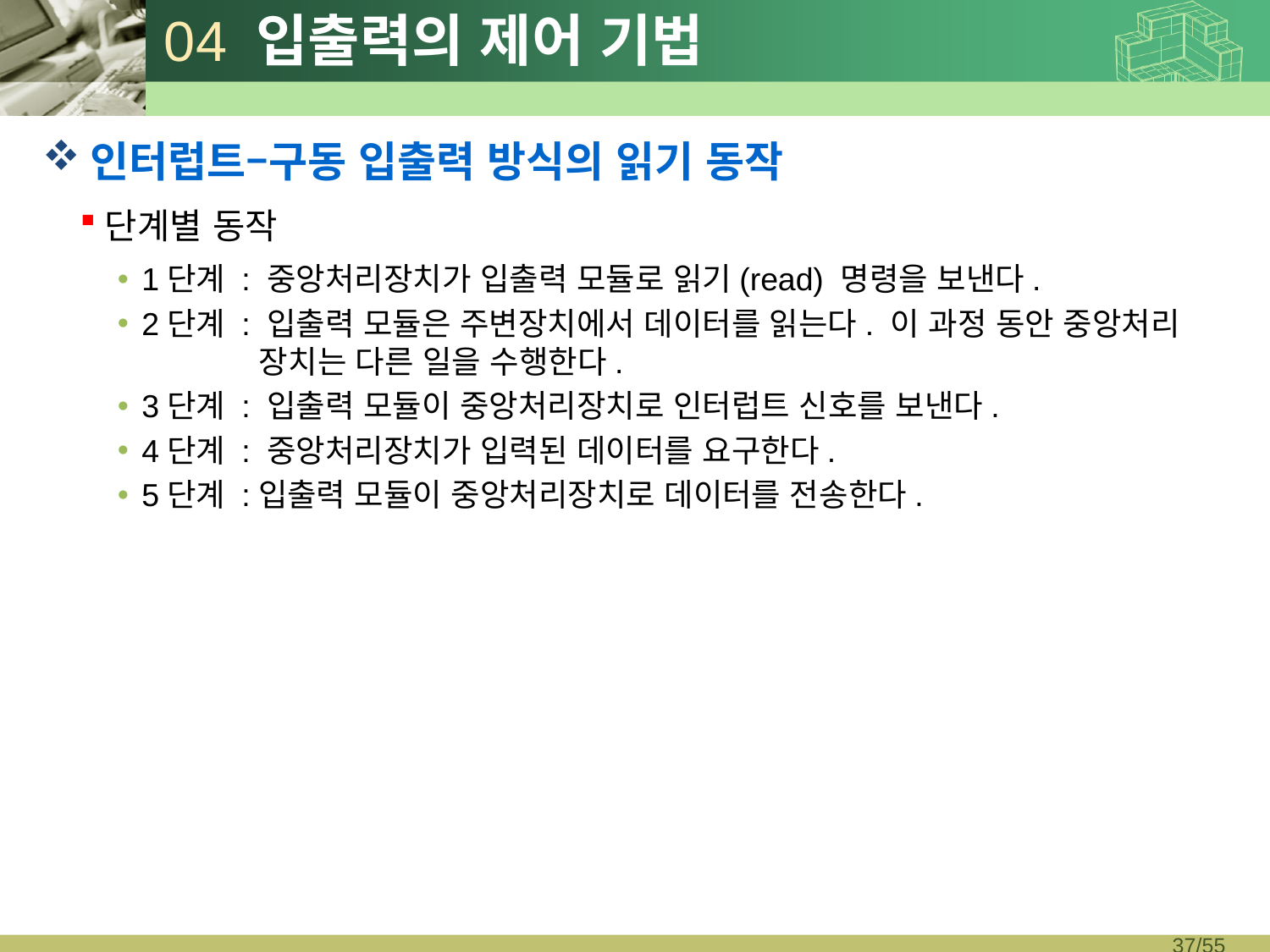

# 04 입출력의 제어 기법
인터럽트–구동 입출력 방식의 읽기 동작
단계별 동작
1단계 : 중앙처리장치가 입출력 모듈로 읽기(read) 명령을 보낸다.
2단계 : 입출력 모듈은 주변장치에서 데이터를 읽는다. 이 과정 동안 중앙처리	         장치는 다른 일을 수행한다.
3단계 : 입출력 모듈이 중앙처리장치로 인터럽트 신호를 보낸다.
4단계 : 중앙처리장치가 입력된 데이터를 요구한다.
5단계 :입출력 모듈이 중앙처리장치로 데이터를 전송한다.